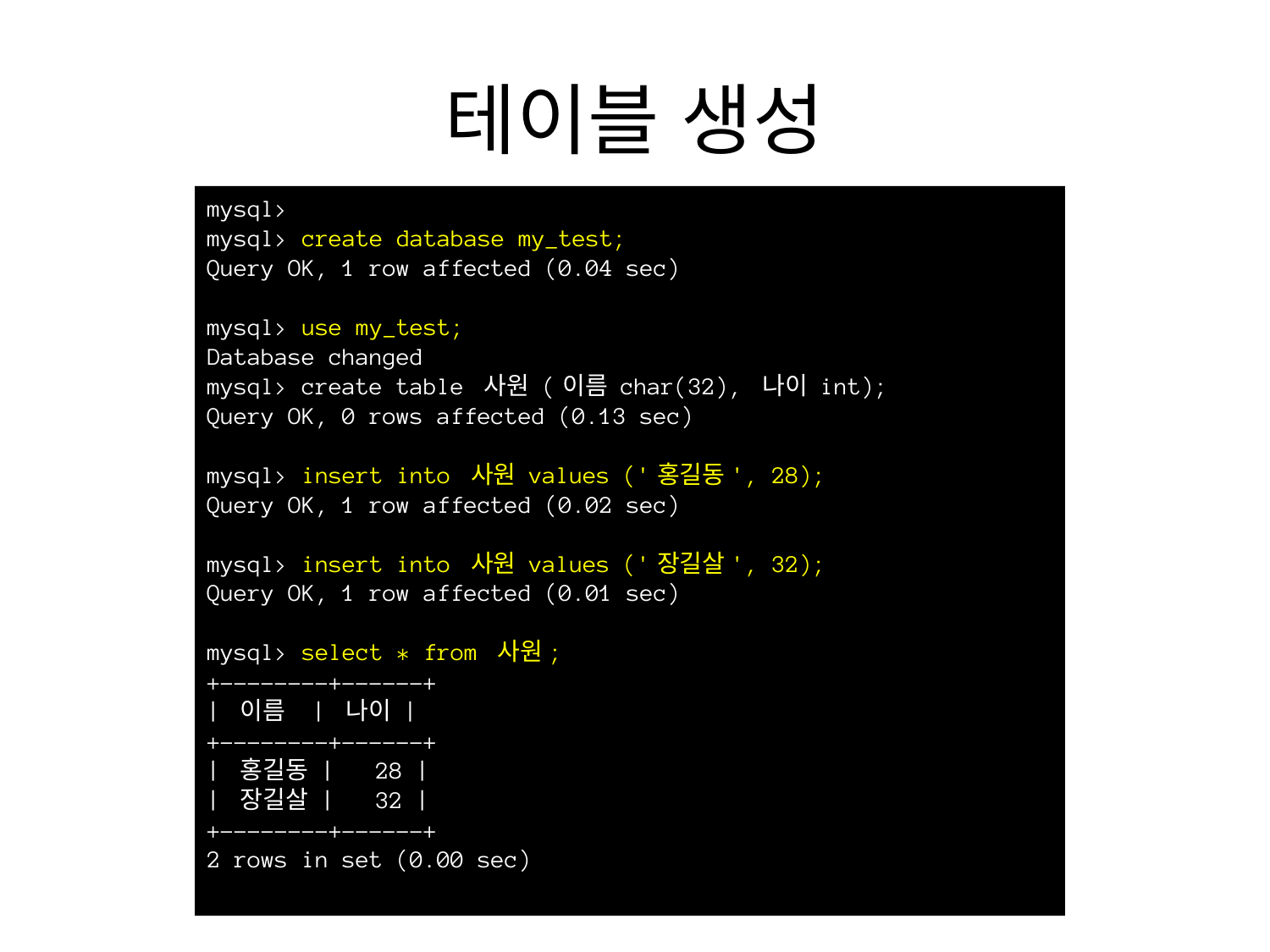

# 테이블 생성
mysql>
mysql> create database my_test;
Query OK, 1 row affected (0.04 sec)

mysql> use my_test;
Database changed
mysql> create table 사원 (이름 char(32), 나이 int);
Query OK, 0 rows affected (0.13 sec)

mysql> insert into 사원 values ('홍길동', 28);
Query OK, 1 row affected (0.02 sec)

mysql> insert into 사원 values ('장길살', 32);
Query OK, 1 row affected (0.01 sec)

mysql> select * from 사원;
+--------+------+
| 이름   | 나이 |
+--------+------+
| 홍길동 |   28 |
| 장길살 |   32 |
+--------+------+
2 rows in set (0.00 sec)